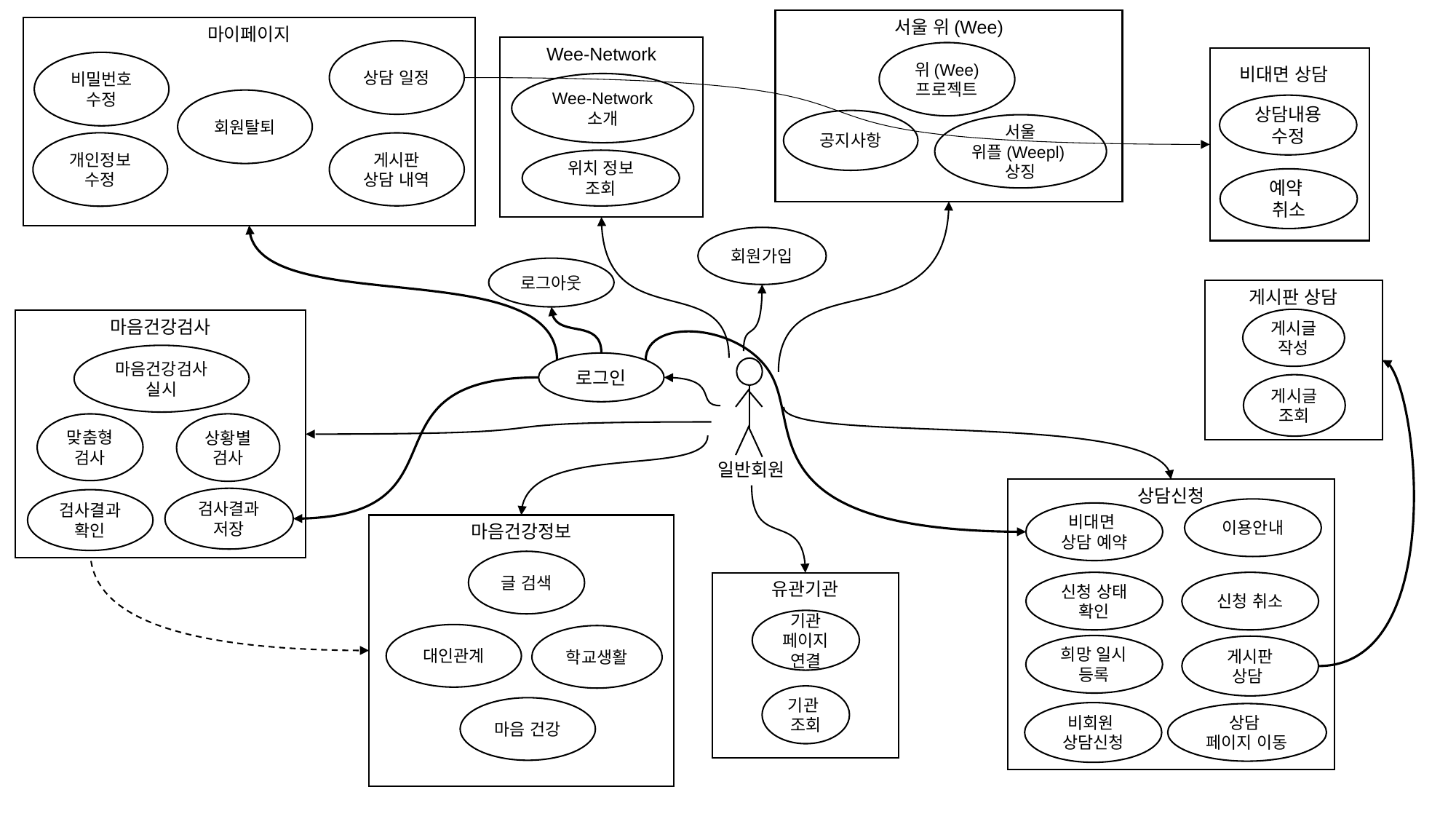

서울 위(Wee)
마이페이지
Wee-Network
상담 일정
위(Wee)
프로젝트

비대면 상담
상담내용 수정
예약
취소
비밀번호 수정
Wee-Network
소개
회원탈퇴
공지사항
서울
위플(Weepl)
상징
개인정보
수정
게시판
상담 내역
위치 정보 조회
회원가입
로그아웃
게시판 상담
게시글
작성
게시글
조회
마음건강검사
마음건강검사
실시
맞춤형
검사
상황별
검사
검사결과
저장
검사결과
확인
로그인

일반회원
상담신청
이용안내
비대면
상담 예약
마음건강정보
글 검색
대인관계
학교생활
마음 건강
신청 상태 확인
신청 취소
유관기관
기관
페이지
연결
희망 일시
등록
게시판
상담
기관
조회
비회원
상담신청
상담
페이지 이동